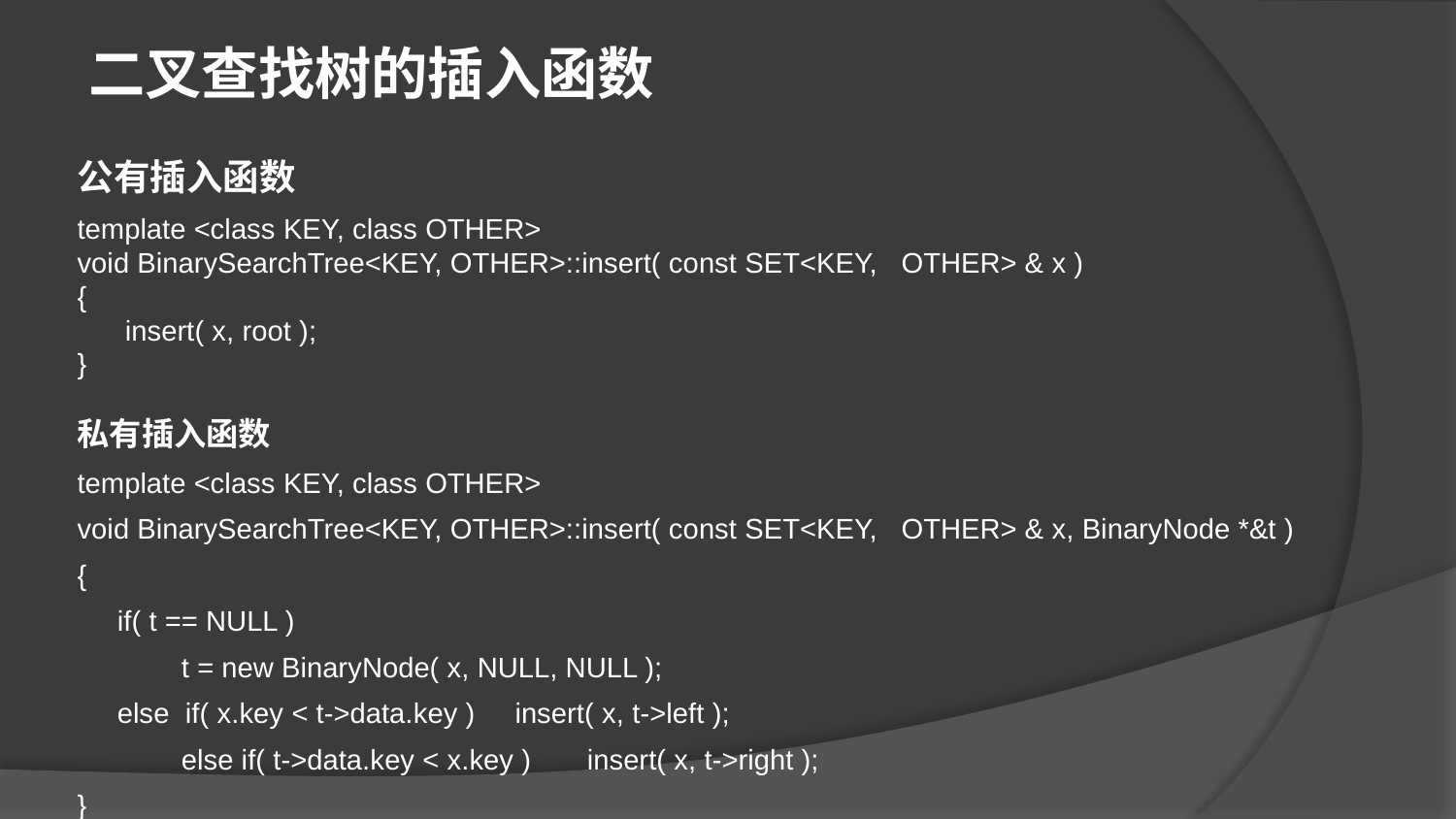

二叉查找树的插入函数
公有插入函数
template <class KEY, class OTHER>
void BinarySearchTree<KEY, OTHER>::insert( const SET<KEY,   OTHER> & x )
{
      insert( x, root );
}

私有插入函数
template <class KEY, class OTHER>
void BinarySearchTree<KEY, OTHER>::insert( const SET<KEY,   OTHER> & x, BinaryNode *&t )
{
     if( t == NULL )
             t = new BinaryNode( x, NULL, NULL );
     else  if( x.key < t->data.key )     insert( x, t->left );
             else if( t->data.key < x.key )       insert( x, t->right );
}